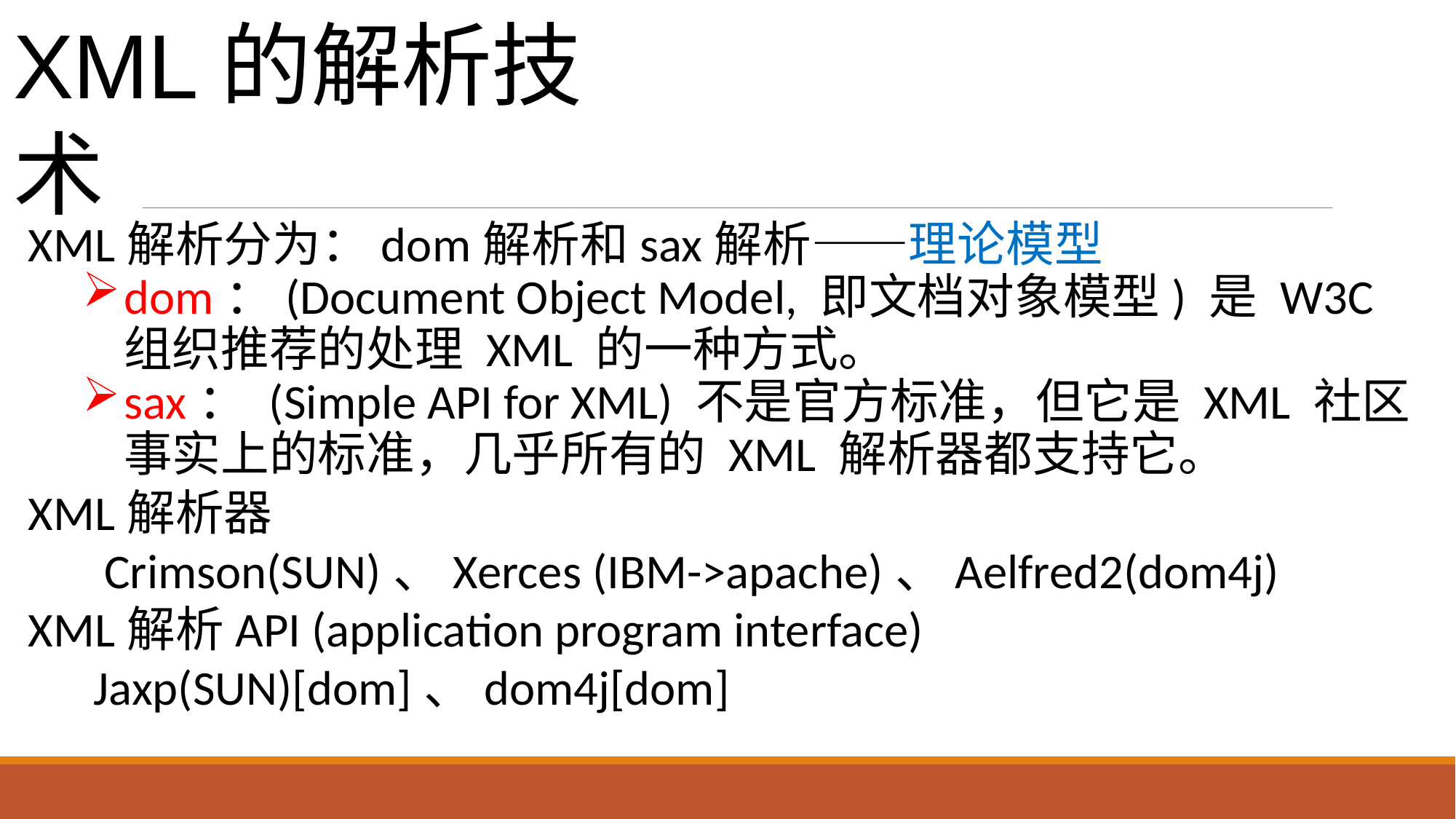

# XML的解析技术
XML解析分为：dom解析和sax解析——理论模型
dom：(Document Object Model, 即文档对象模型) 是 W3C 组织推荐的处理 XML 的一种方式。
sax： (Simple API for XML) 不是官方标准，但它是 XML 社区事实上的标准，几乎所有的 XML 解析器都支持它。
XML解析器
       Crimson(SUN)、Xerces (IBM->apache)、Aelfred2(dom4j)
XML解析API (application program interface)
      Jaxp(SUN)[dom]、dom4j[dom]